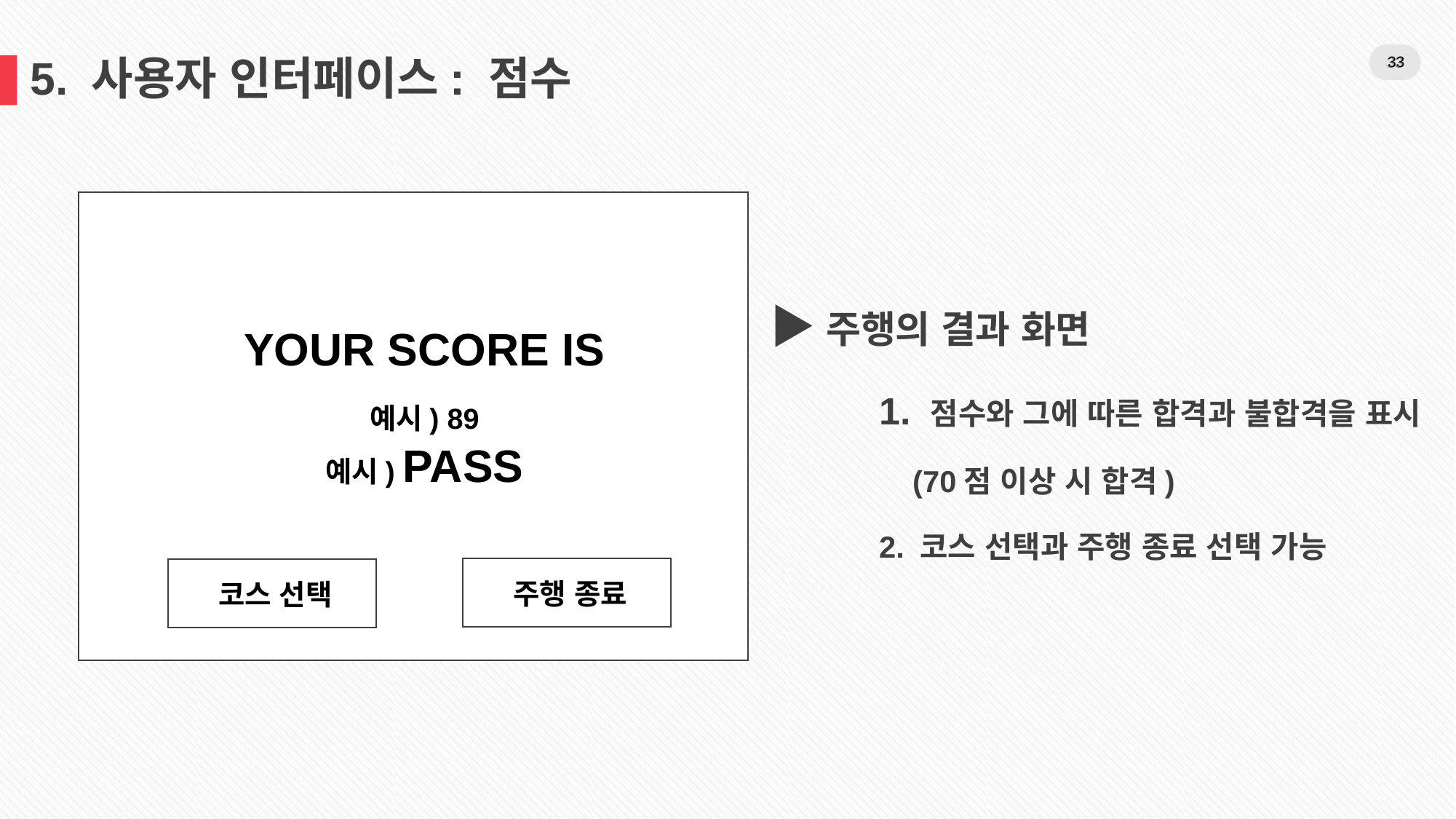

33
33
5. 사용자 인터페이스: 점수

▶주행의 결과 화면
	1. 점수와 그에 따른 합격과 불합격을 표시
	    (70점 이상 시 합격)
	2. 코스 선택과 주행 종료 선택 가능
YOUR SCORE IS
예시) 89
예시) PASS

주행 종료

코스 선택